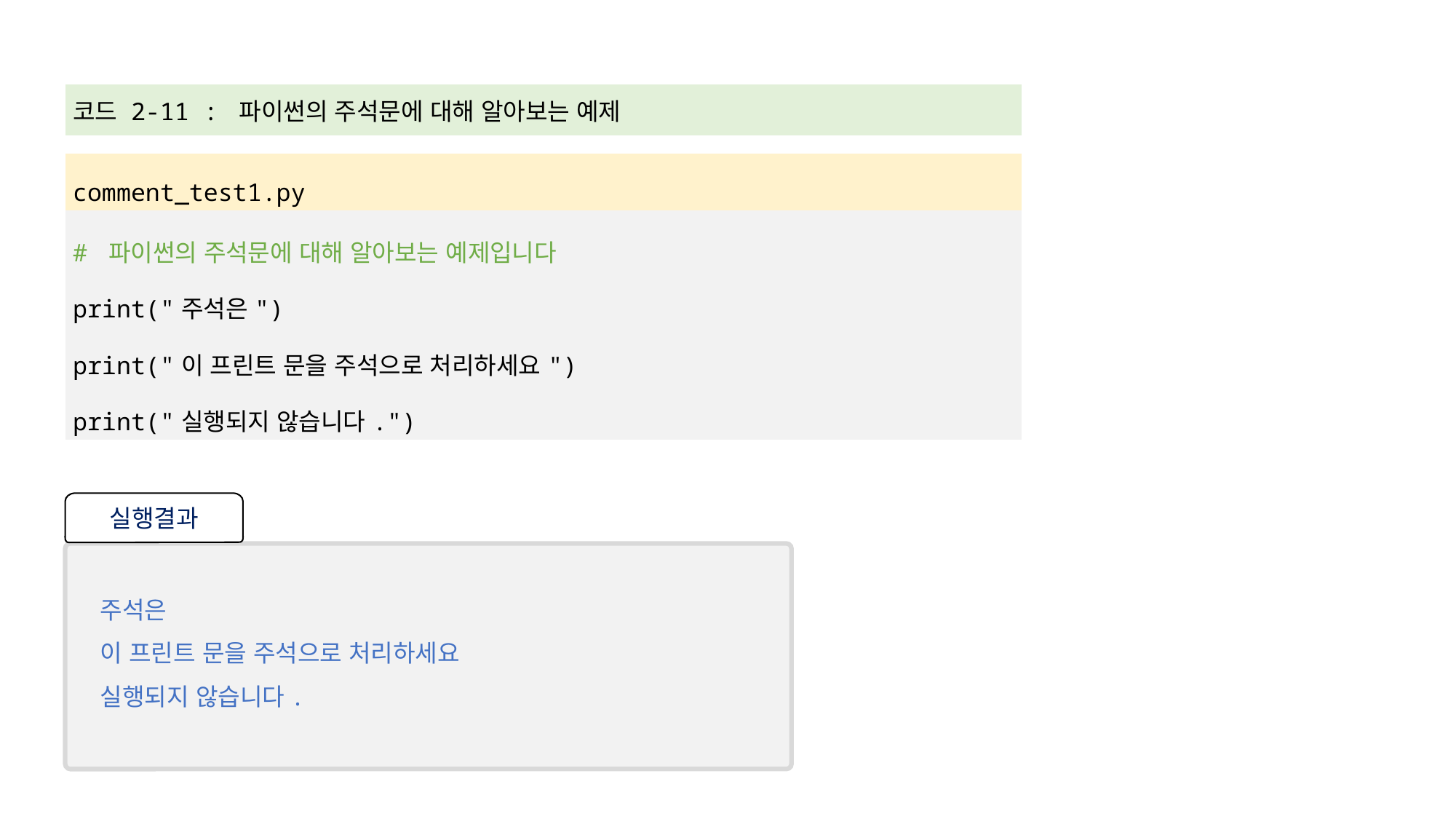

| 코드 2-11 : 파이썬의 주석문에 대해 알아보는 예제 |
| --- |
|  |
| comment\_test1.py |
| # 파이썬의 주석문에 대해 알아보는 예제입니다 print("주석은") print("이 프린트 문을 주석으로 처리하세요") print("실행되지 않습니다.") |
실행결과

주석은
이 프린트 문을 주석으로 처리하세요
실행되지 않습니다.